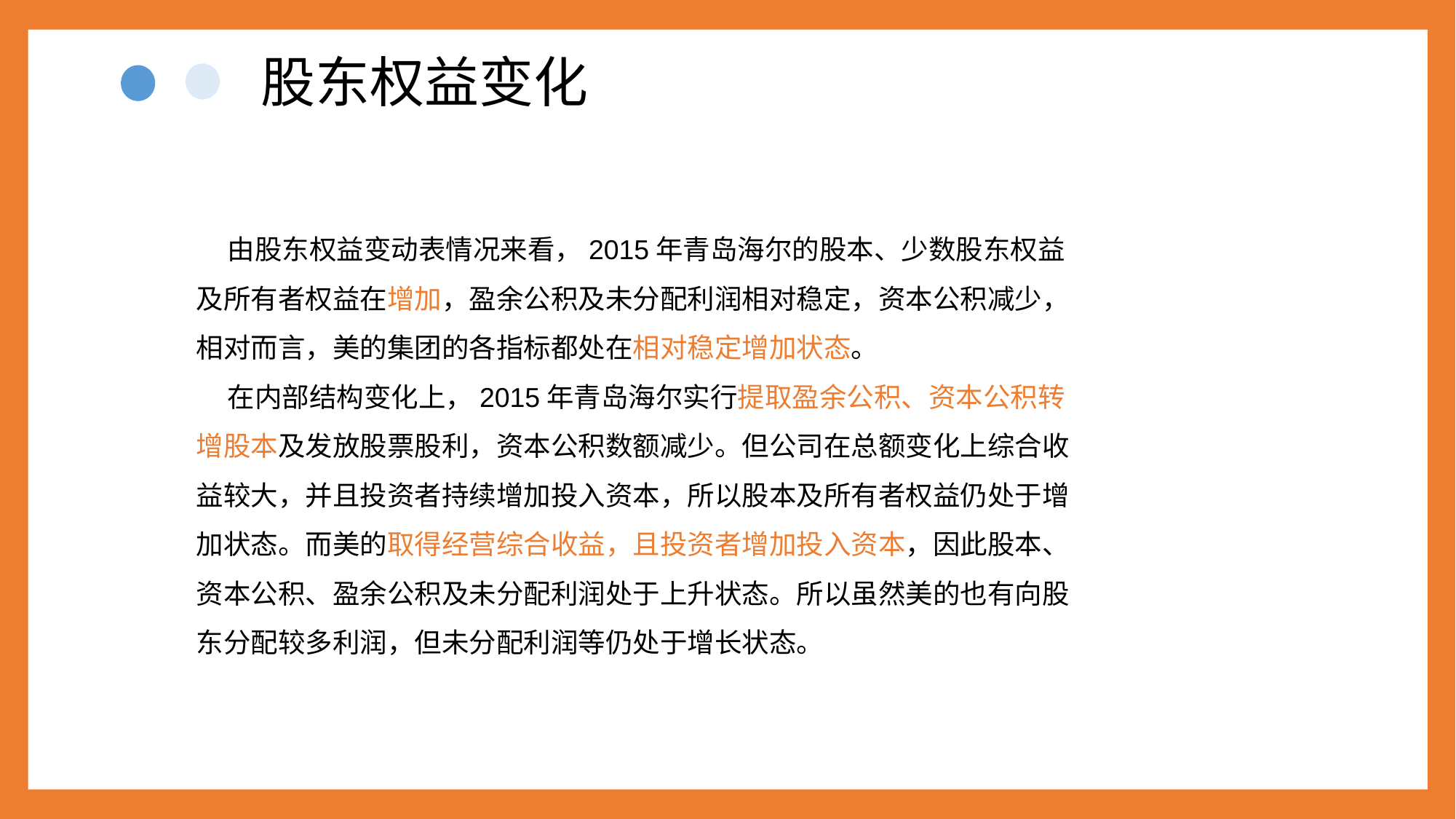

股东权益变化

    由股东权益变动表情况来看，2015年青岛海尔的股本、少数股东权益及所有者权益在增加，盈余公积及未分配利润相对稳定，资本公积减少，相对而言，美的集团的各指标都处在相对稳定增加状态。
    在内部结构变化上，2015年青岛海尔实行提取盈余公积、资本公积转增股本及发放股票股利，资本公积数额减少。但公司在总额变化上综合收益较大，并且投资者持续增加投入资本，所以股本及所有者权益仍处于增加状态。而美的取得经营综合收益，且投资者增加投入资本，因此股本、资本公积、盈余公积及未分配利润处于上升状态。所以虽然美的也有向股东分配较多利润，但未分配利润等仍处于增长状态。